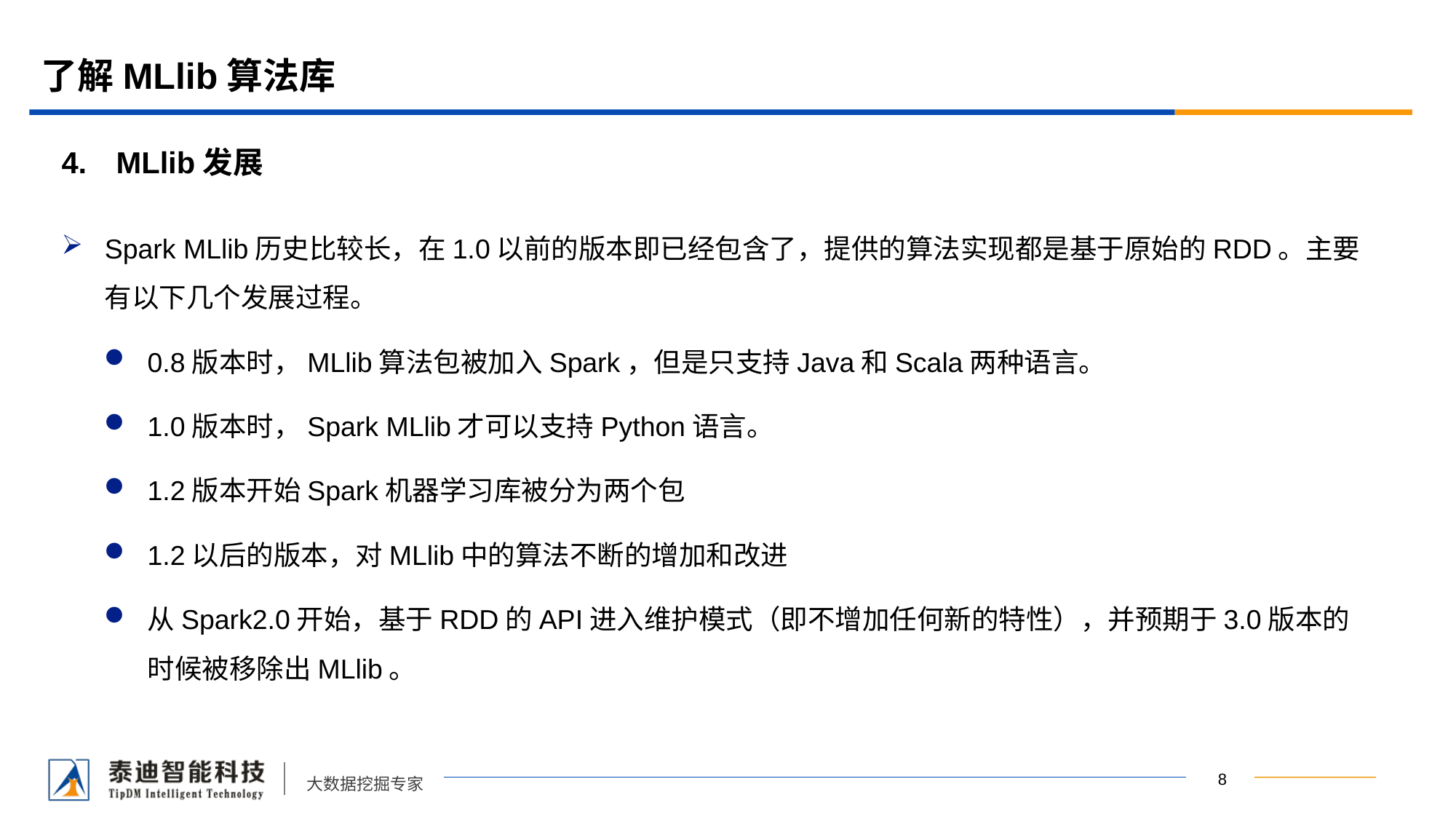

# 了解MLlib算法库
MLlib发展
Spark MLlib历史比较长，在1.0以前的版本即已经包含了，提供的算法实现都是基于原始的RDD。主要有以下几个发展过程。
0.8版本时，MLlib算法包被加入Spark，但是只支持Java和Scala两种语言。
1.0版本时，Spark MLlib才可以支持Python语言。
1.2版本开始Spark机器学习库被分为两个包
1.2以后的版本，对MLlib中的算法不断的增加和改进
从Spark2.0开始，基于RDD的API进入维护模式（即不增加任何新的特性），并预期于3.0版本的时候被移除出MLlib。